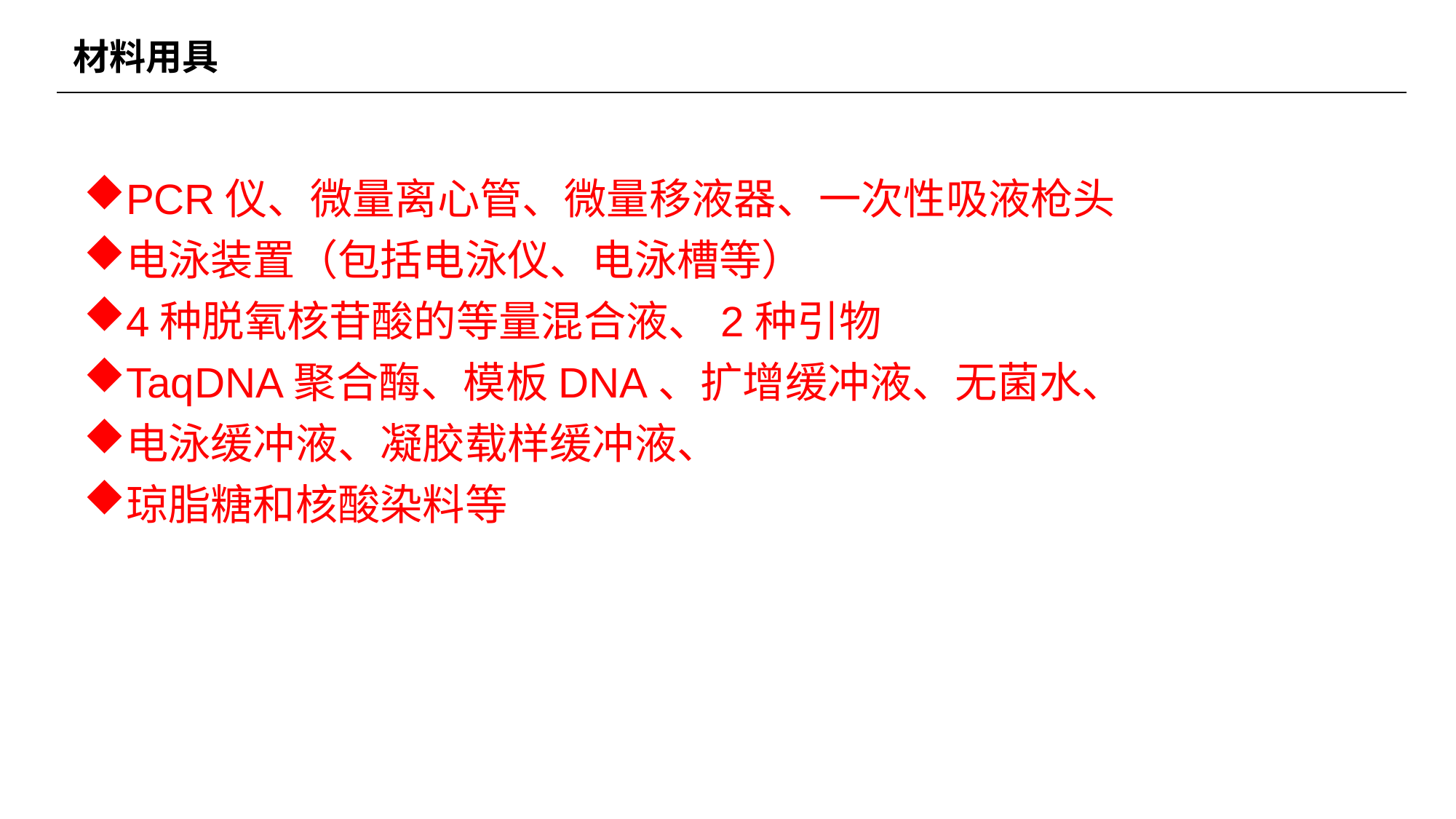

材料用具
PCR仪、微量离心管、微量移液器、一次性吸液枪头
电泳装置（包括电泳仪、电泳槽等）
4种脱氧核苷酸的等量混合液、2种引物
TaqDNA聚合酶、模板DNA、扩增缓冲液、无菌水、
电泳缓冲液、凝胶载样缓冲液、
琼脂糖和核酸染料等